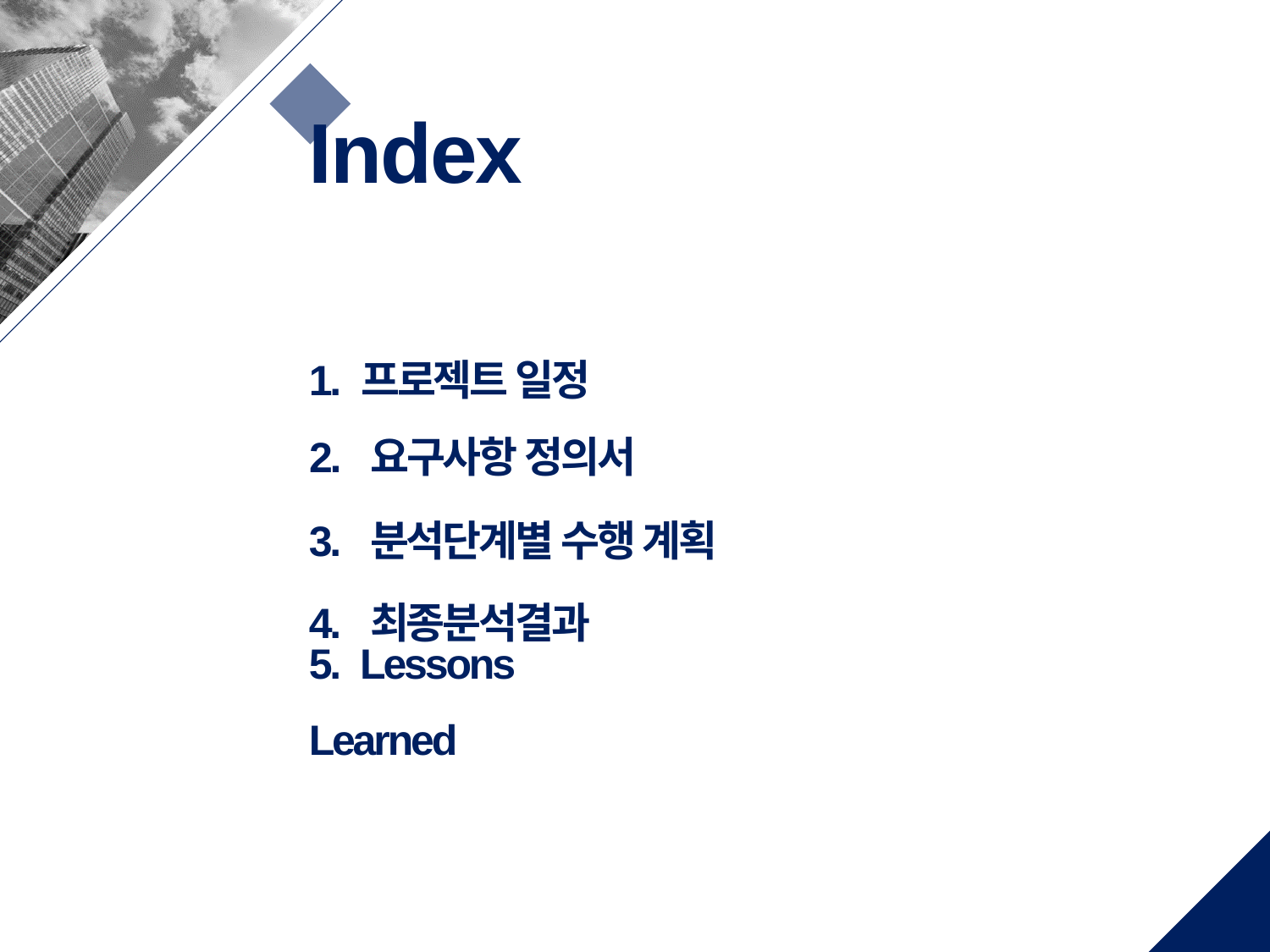

Index
1. 프로젝트 일정
2.  요구사항 정의서
3.  분석단계별 수행 계획
4.  최종분석결과
5.  Lessons Learned